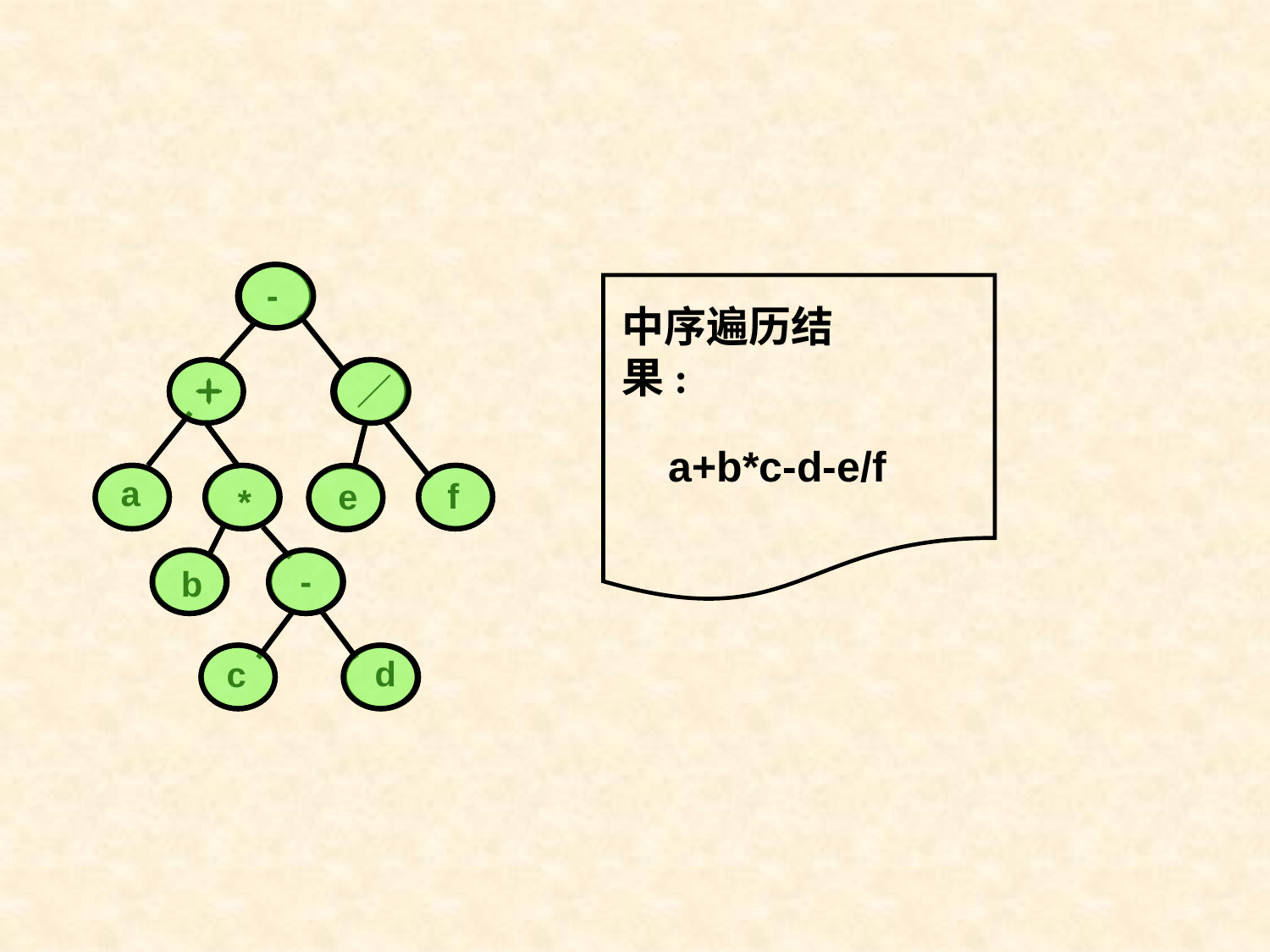

-

+

＋
／

a

f
e
*

-
b

d
c

中序遍历结果:

 a+b*c-d-e/f